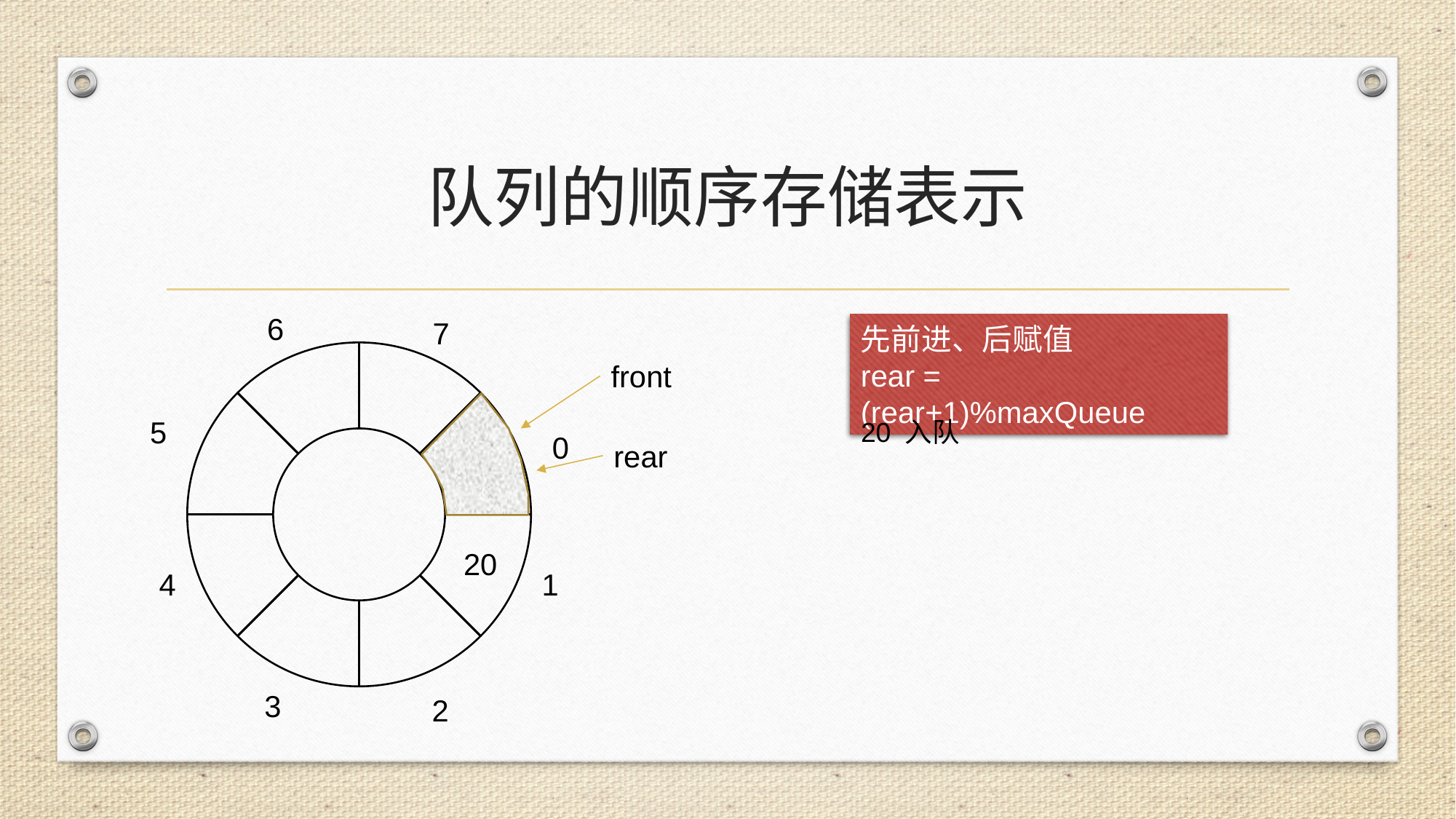

# 队列的顺序存储表示
6
7
先前进、后赋值
rear = (rear+1)%maxQueue

front

5
20 入队
0
rear
20
4
1
3
2